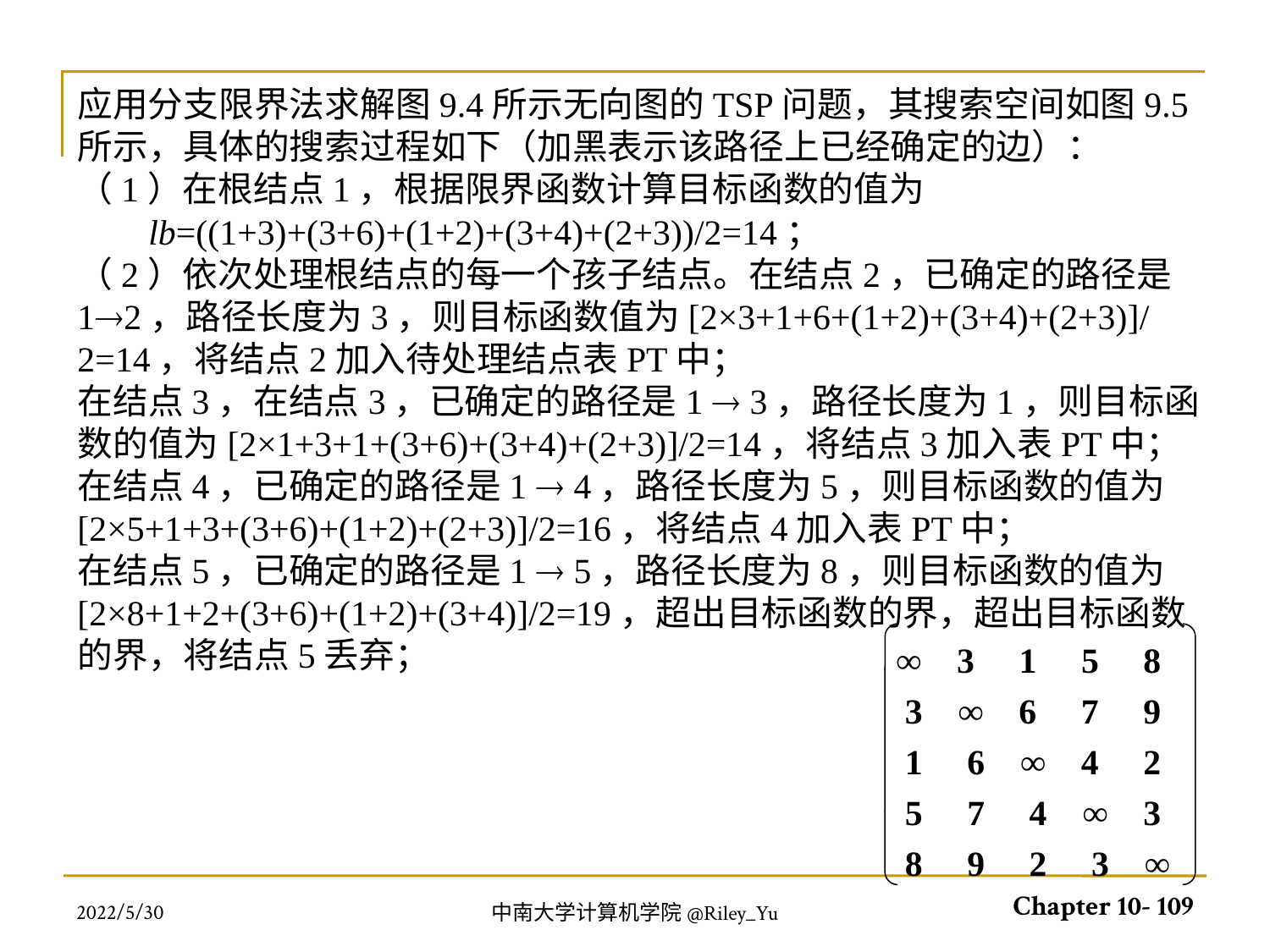

应用分支限界法求解图9.4所示无向图的TSP问题，其搜索空间如图9.5所示，具体的搜索过程如下（加黑表示该路径上已经确定的边）：
（1）在根结点1，根据限界函数计算目标函数的值为
        lb=((1+3)+(3+6)+(1+2)+(3+4)+(2+3))/2=14；
（2）依次处理根结点的每一个孩子结点。在结点2，已确定的路径是1→2，路径长度为3，则目标函数值为[2×3+1+6+(1+2)+(3+4)+(2+3)]/2=14，将结点2加入待处理结点表PT中；
在结点3，在结点3，已确定的路径是1 → 3，路径长度为1，则目标函数的值为[2×1+3+1+(3+6)+(3+4)+(2+3)]/2=14，将结点3加入表PT中；
在结点4，已确定的路径是1 → 4，路径长度为5，则目标函数的值为[2×5+1+3+(3+6)+(1+2)+(2+3)]/2=16，将结点4加入表PT中；
在结点5，已确定的路径是1 → 5，路径长度为8，则目标函数的值为[2×8+1+2+(3+6)+(1+2)+(3+4)]/2=19，超出目标函数的界，超出目标函数的界，将结点5丢弃；
∞    3     1     5     8
 3    ∞    6     7     9
 1     6    ∞    4     2
 5     7     4    ∞    3
 8     9     2     3    ∞
2022/5/30
Chapter 10- 109
中南大学计算机学院@Riley_Yu